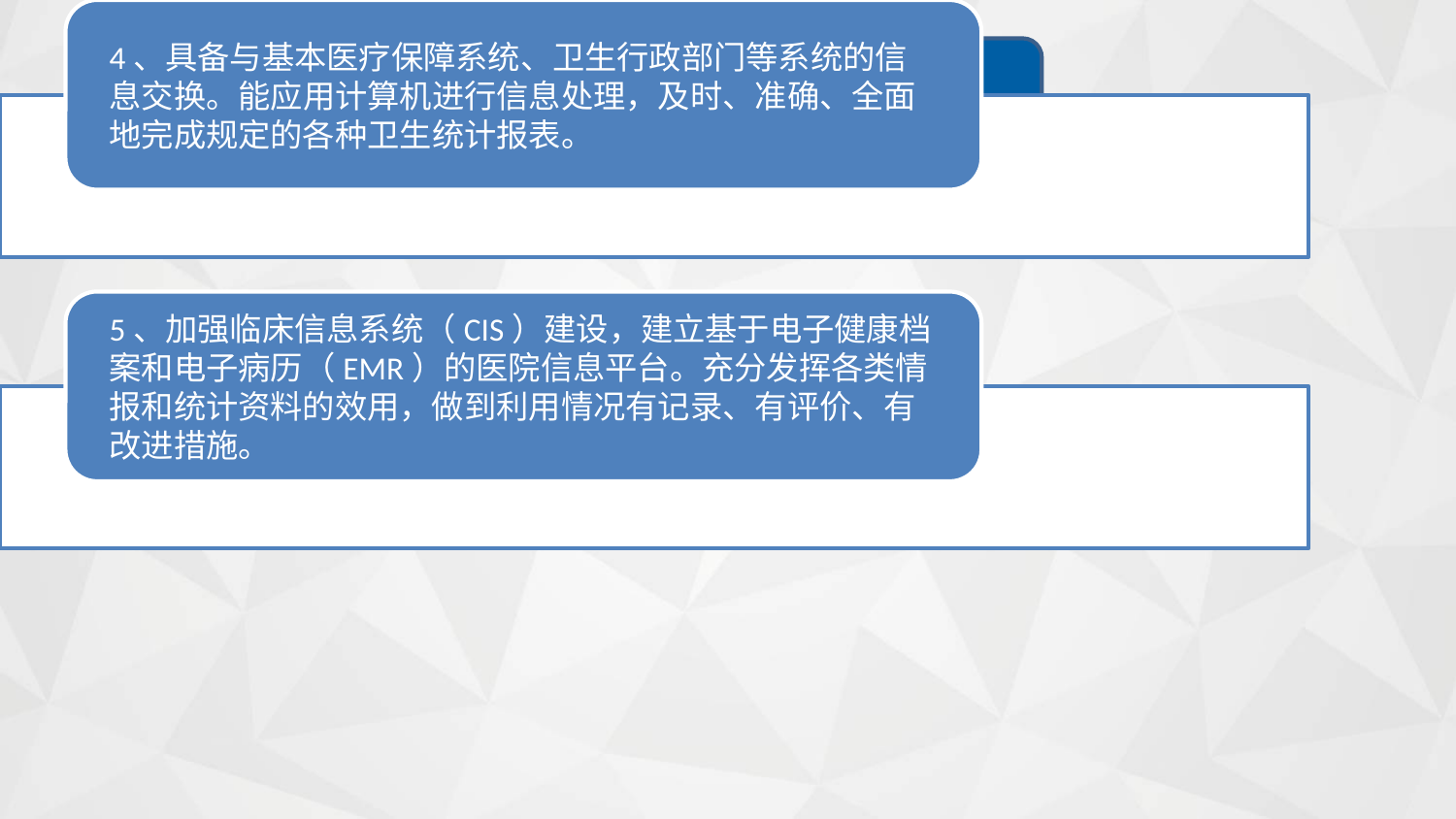

二、信息化

4、具备与基本医疗保障系统、卫生行政部门等系统的信息交换。能应用计算机进行信息处理，及时、准确、全面地完成规定的各种卫生统计报表。

5、加强临床信息系统（CIS）建设，建立基于电子健康档案和电子病历（EMR）的医院信息平台。充分发挥各类情报和统计资料的效用，做到利用情况有记录、有评价、有改进措施。